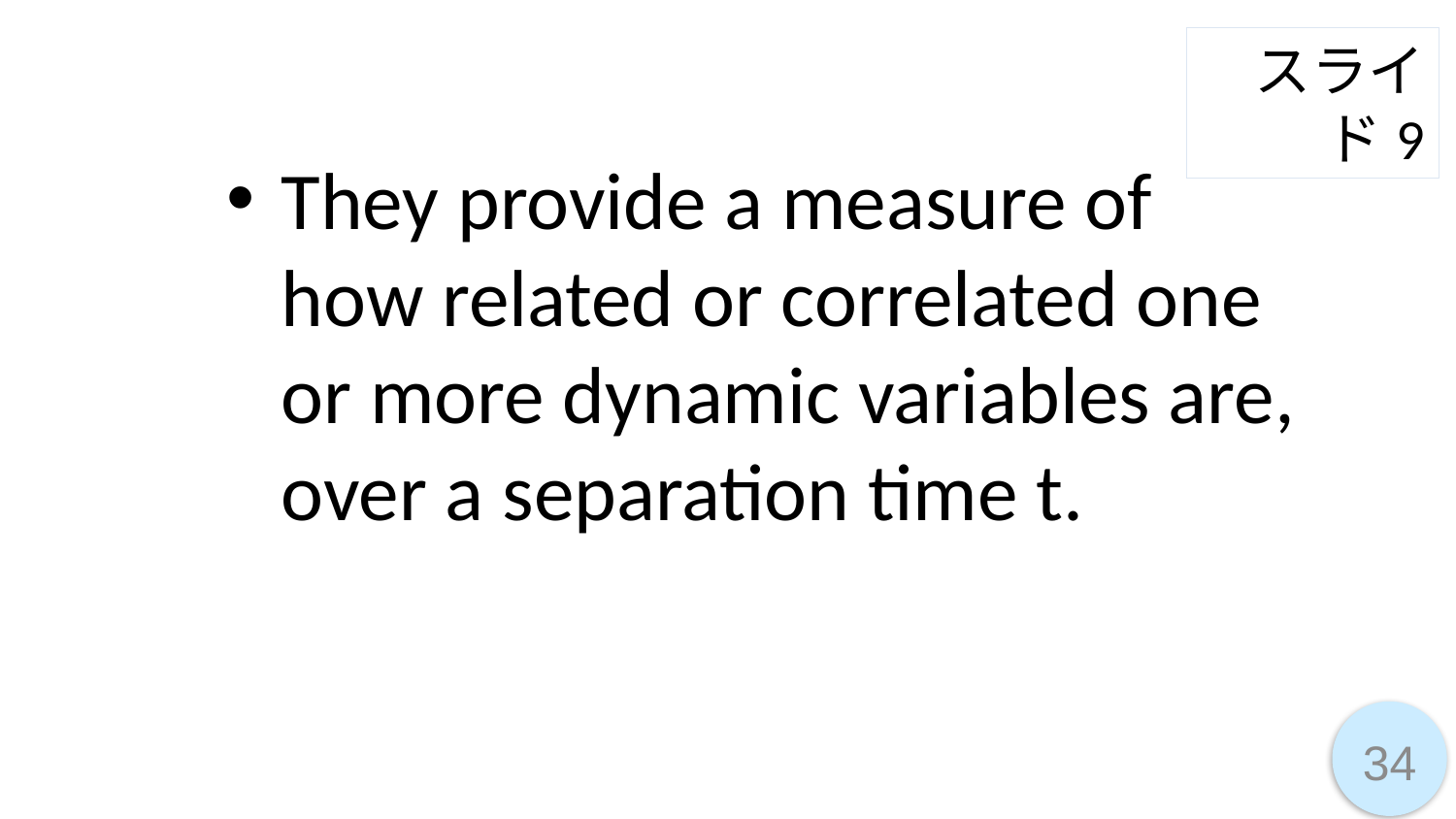

スライド9
They provide a measure of how related or correlated one or more dynamic variables are, over a separation time t.
34